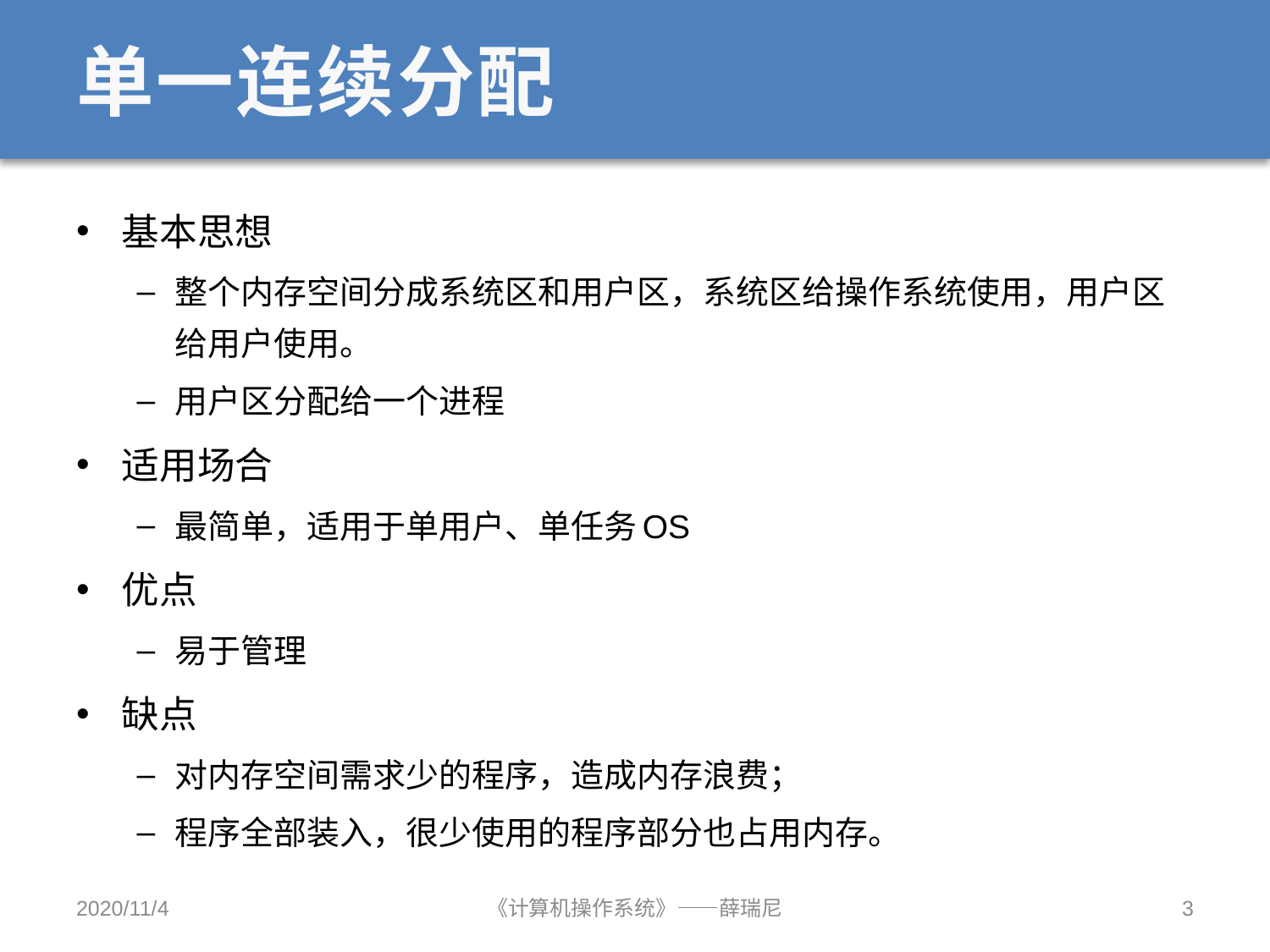

# 单一连续分配
基本思想
整个内存空间分成系统区和用户区，系统区给操作系统使用，用户区给用户使用。
用户区分配给一个进程
适用场合
最简单，适用于单用户、单任务OS
优点
易于管理
缺点
对内存空间需求少的程序，造成内存浪费；
程序全部装入，很少使用的程序部分也占用内存。
2020/11/4
《计算机操作系统》——薛瑞尼
3